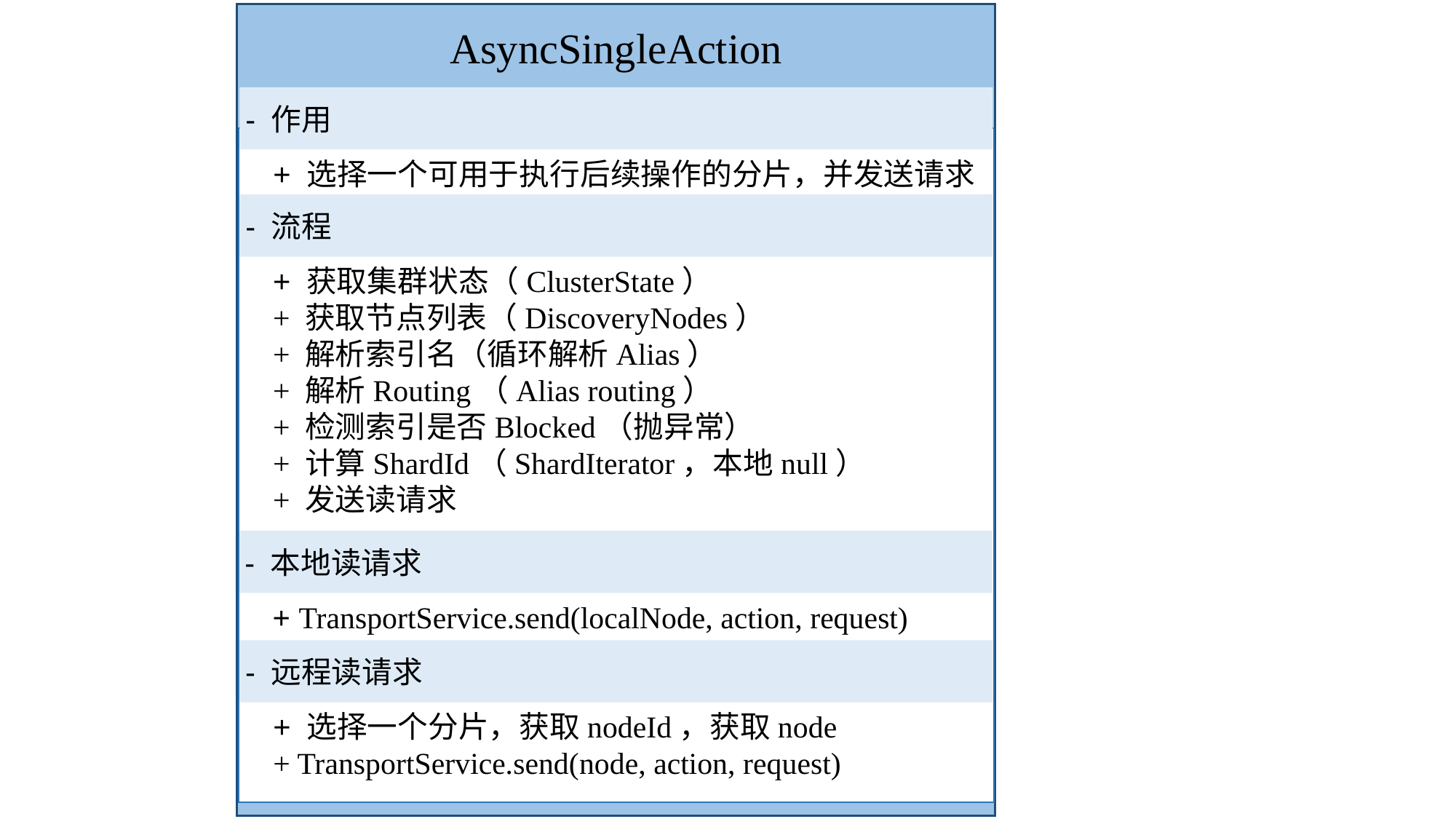

AsyncSingleAction

- 作用
+ 选择一个可用于执行后续操作的分片，并发送请求

- 流程
+ 获取集群状态（ClusterState）
+ 获取节点列表（DiscoveryNodes）
+ 解析索引名（循环解析Alias）
+ 解析Routing（Alias routing）
+ 检测索引是否Blocked（抛异常）
+ 计算ShardId（ShardIterator，本地null）
+ 发送读请求

- 本地读请求
+ TransportService.send(localNode, action, request)

- 远程读请求
+ 选择一个分片，获取nodeId，获取node
+ TransportService.send(node, action, request)